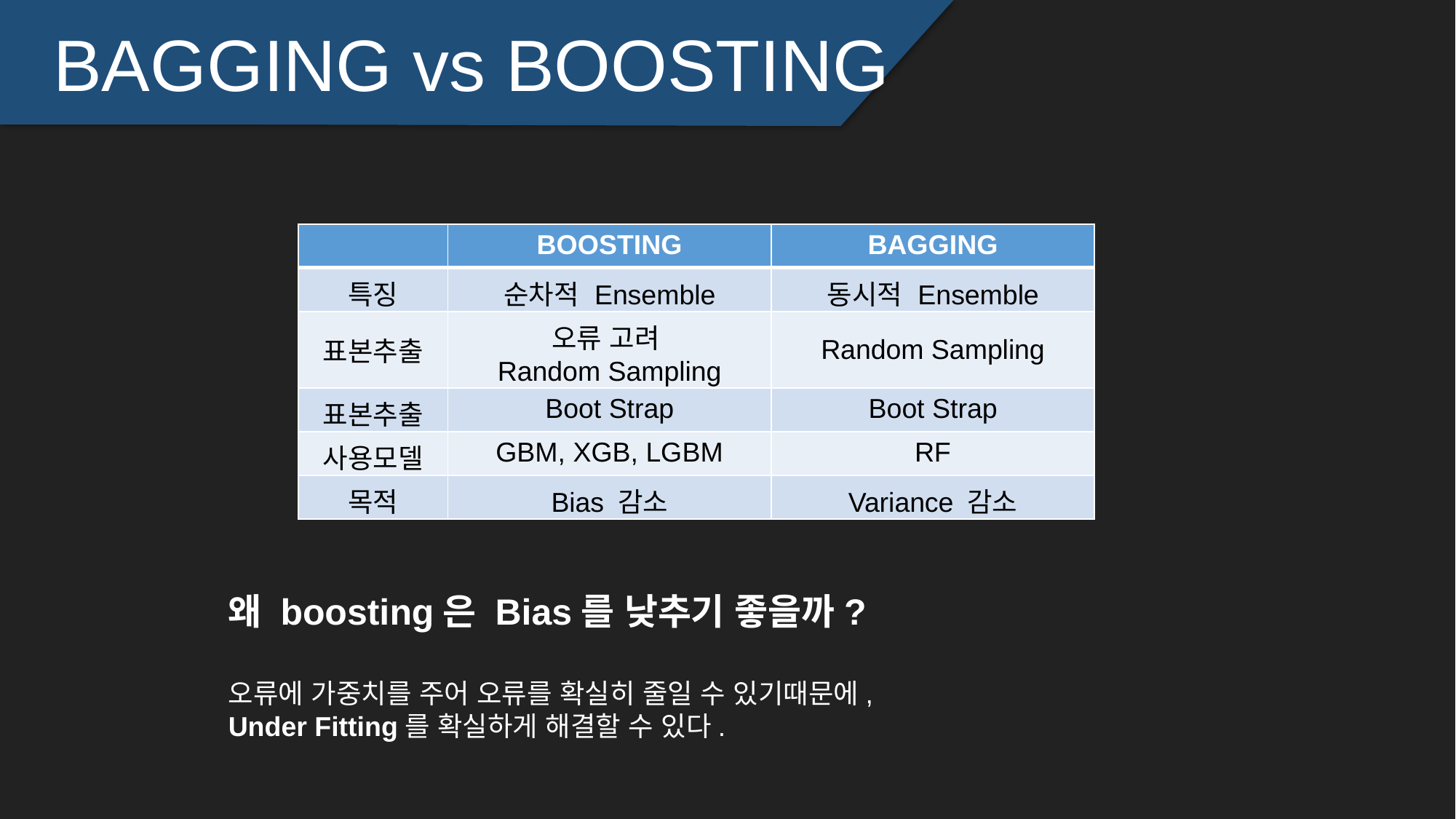

BAGGING vs BOOSTING
|  | BOOSTING | BAGGING |
| --- | --- | --- |
| 특징 | 순차적 Ensemble | 동시적 Ensemble |
| 표본추출 | 오류 고려 Random Sampling | Random Sampling |
| 표본추출 | Boot Strap | Boot Strap |
| 사용모델 | GBM, XGB, LGBM | RF |
| 목적 | Bias 감소 | Variance 감소 |
왜 boosting은 Bias를 낮추기 좋을까?

오류에 가중치를 주어 오류를 확실히 줄일 수 있기때문에,
Under Fitting를 확실하게 해결할 수 있다.